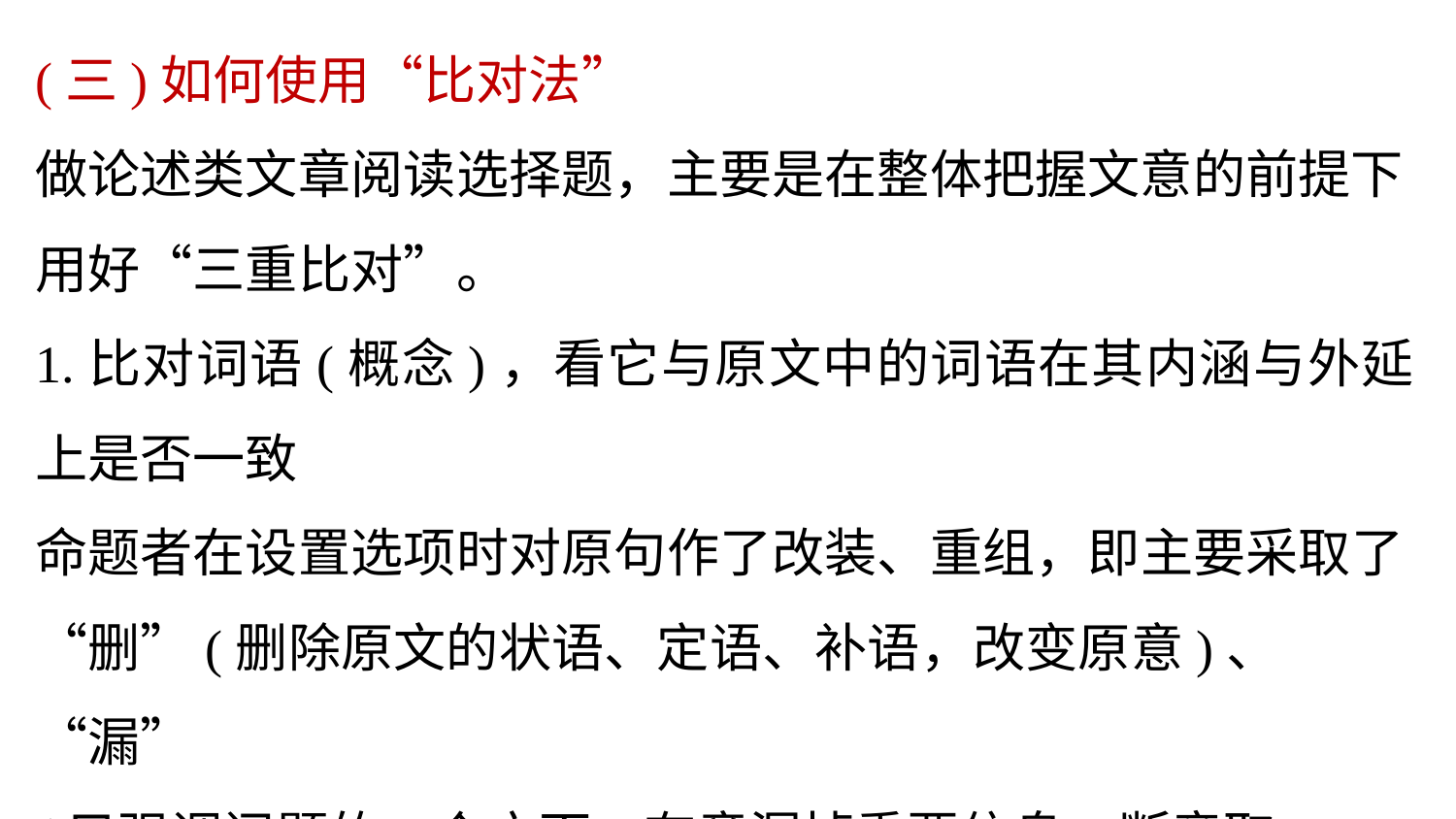

(三)如何使用“比对法”
做论述类文章阅读选择题，主要是在整体把握文意的前提下用好“三重比对”。
1.比对词语(概念)，看它与原文中的词语在其内涵与外延上是否一致
命题者在设置选项时对原句作了改装、重组，即主要采取了“删”(删除原文的状语、定语、补语，改变原意)、“漏”
(只强调问题的一个方面，有意漏掉重要信息，断章取义)、